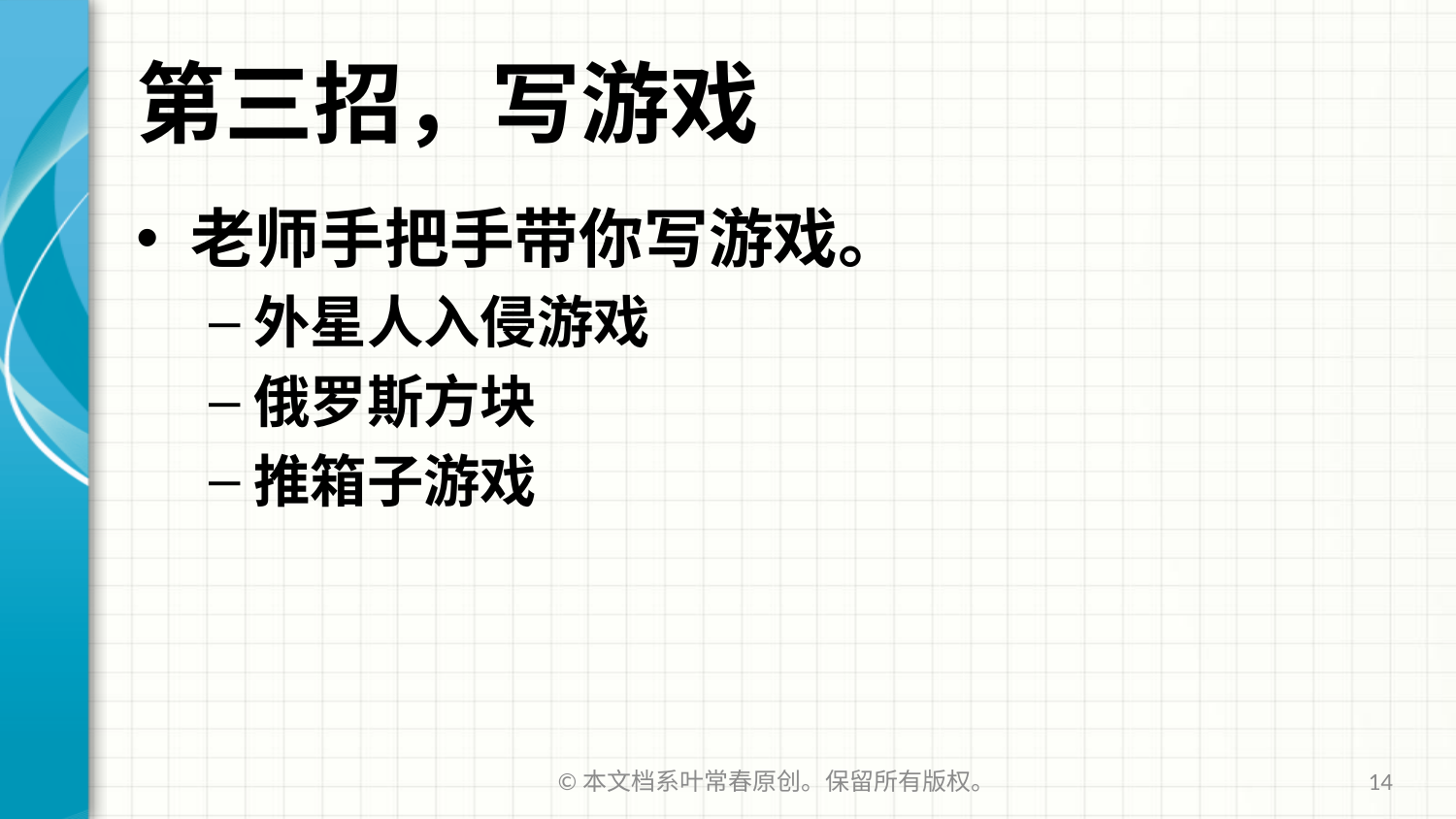

# 第三招，写游戏
老师手把手带你写游戏。
外星人入侵游戏
俄罗斯方块
推箱子游戏
©本文档系叶常春原创。保留所有版权。
14